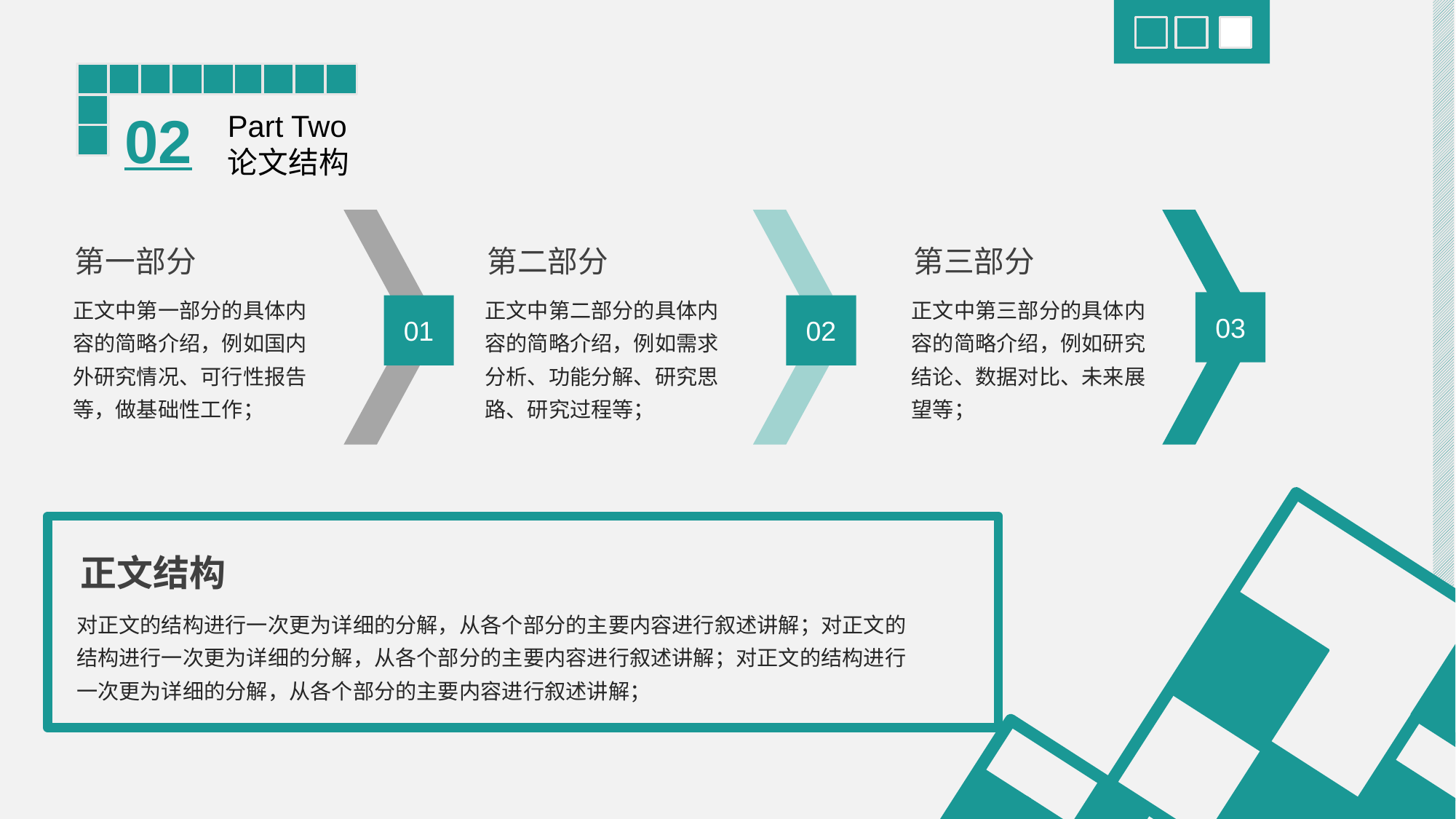

02
Part Two
论文结构

第一部分
第二部分
第三部分
正文中第一部分的具体内容的简略介绍，例如国内外研究情况、可行性报告等，做基础性工作；
正文中第二部分的具体内容的简略介绍，例如需求分析、功能分解、研究思路、研究过程等；
正文中第三部分的具体内容的简略介绍，例如研究结论、数据对比、未来展望等；
03
01
02

正文结构
对正文的结构进行一次更为详细的分解，从各个部分的主要内容进行叙述讲解；对正文的结构进行一次更为详细的分解，从各个部分的主要内容进行叙述讲解；对正文的结构进行一次更为详细的分解，从各个部分的主要内容进行叙述讲解；